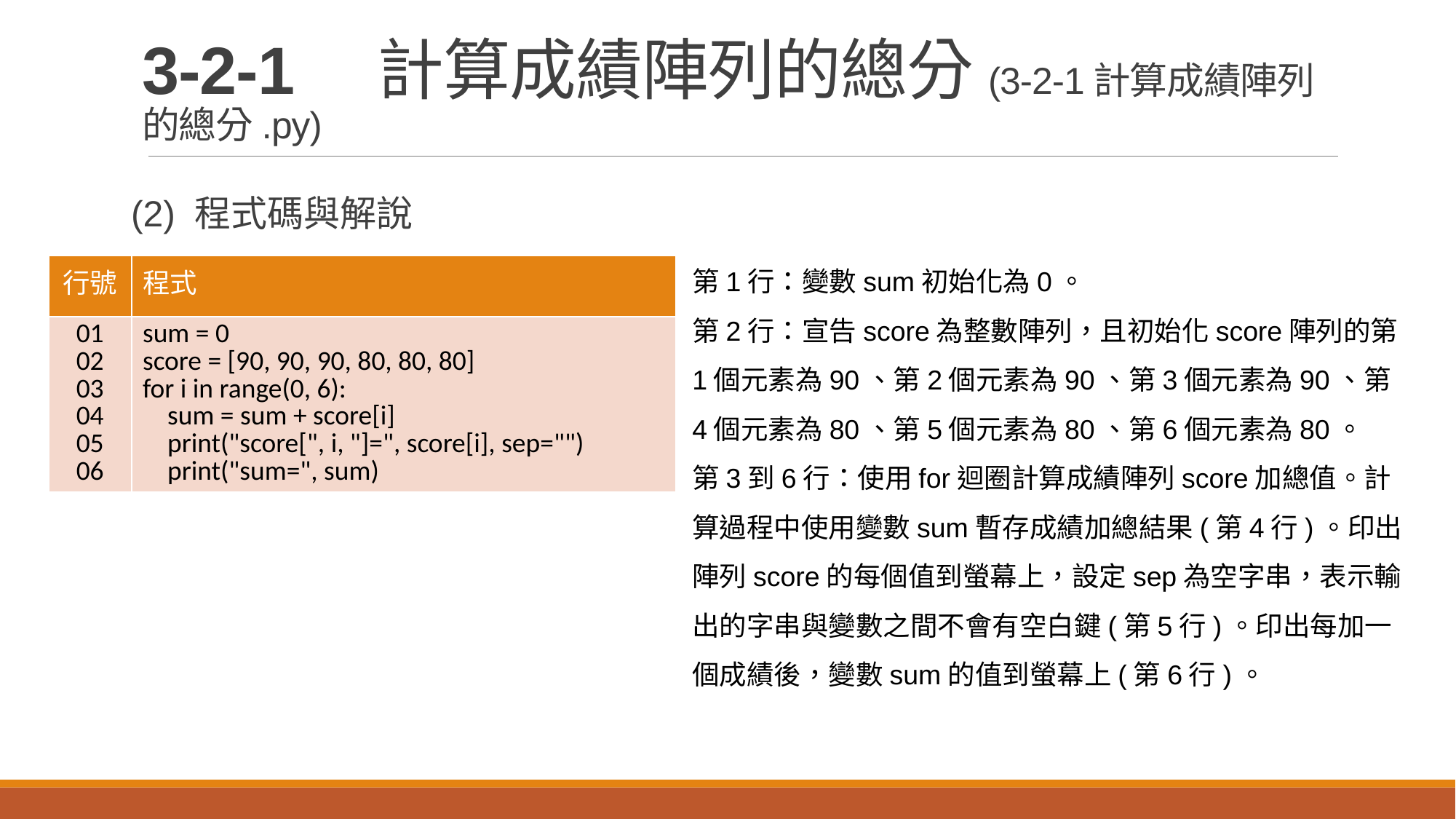

# 3-2-1　計算成績陣列的總分(3-2-1計算成績陣列的總分.py)
(2) 程式碼與解說

第1行：變數sum初始化為0。
第2行：宣告score為整數陣列，且初始化score陣列的第1個元素為90、第2個元素為90、第3個元素為90、第4個元素為80、第5個元素為80、第6個元素為80。
第3到6行：使用for迴圈計算成績陣列score加總值。計算過程中使用變數sum暫存成績加總結果(第4行)。印出陣列score的每個值到螢幕上，設定sep為空字串，表示輸出的字串與變數之間不會有空白鍵(第5行)。印出每加一個成績後，變數sum的值到螢幕上(第6行)。

| 行號 | 程式 |
| --- | --- |
| 01 02 03 04 05 06 | sum = 0 score = [90, 90, 90, 80, 80, 80] for i in range(0, 6): sum = sum + score[i] print("score[", i, "]=", score[i], sep="") print("sum=", sum) |